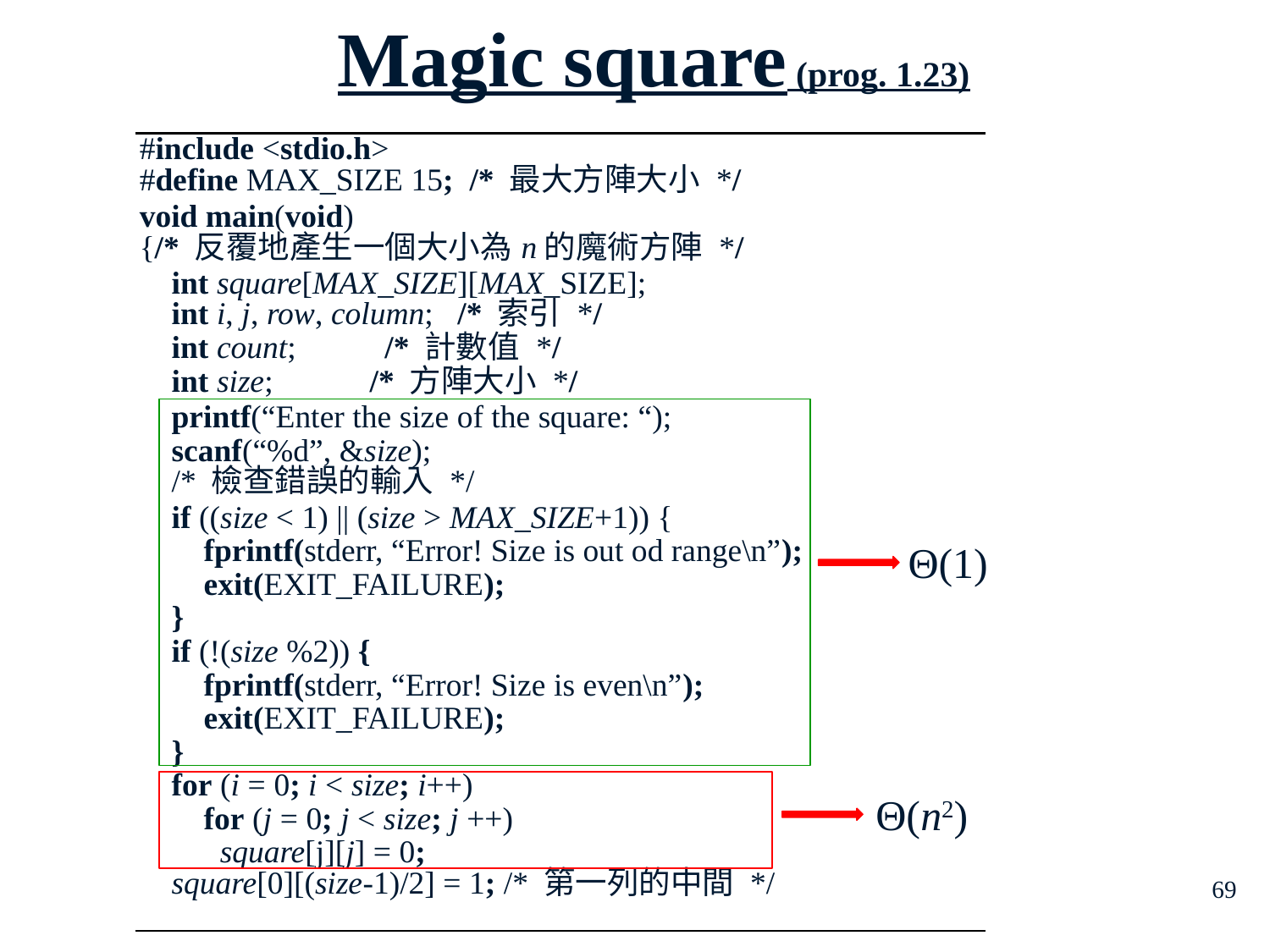

# Magic square (prog. 1.23)
| #include <stdio.h> #define MAX\_SIZE 15; /\* 最大方陣大小 \*/ void main(void) {/\* 反覆地產生一個大小為n的魔術方陣 \*/ int square[MAX\_SIZE][MAX\_SIZE]; int i, j, row, column; /\* 索引 \*/ int count; /\* 計數值 \*/ int size; /\* 方陣大小 \*/ printf(“Enter the size of the square: “); scanf(“%d”, &size); /\* 檢查錯誤的輸入 \*/ if ((size < 1) || (size > MAX\_SIZE+1)) { fprintf(stderr, “Error! Size is out od range\n”); exit(EXIT\_FAILURE); } if (!(size %2)) { fprintf(stderr, “Error! Size is even\n”); exit(EXIT\_FAILURE); } for (i = 0; i < size; i++) for (j = 0; j < size; j ++) square[j][j] = 0; square[0][(size-1)/2] = 1; /\* 第一列的中間 \*/ |
| --- |

Θ(1)

Θ(n2)

69